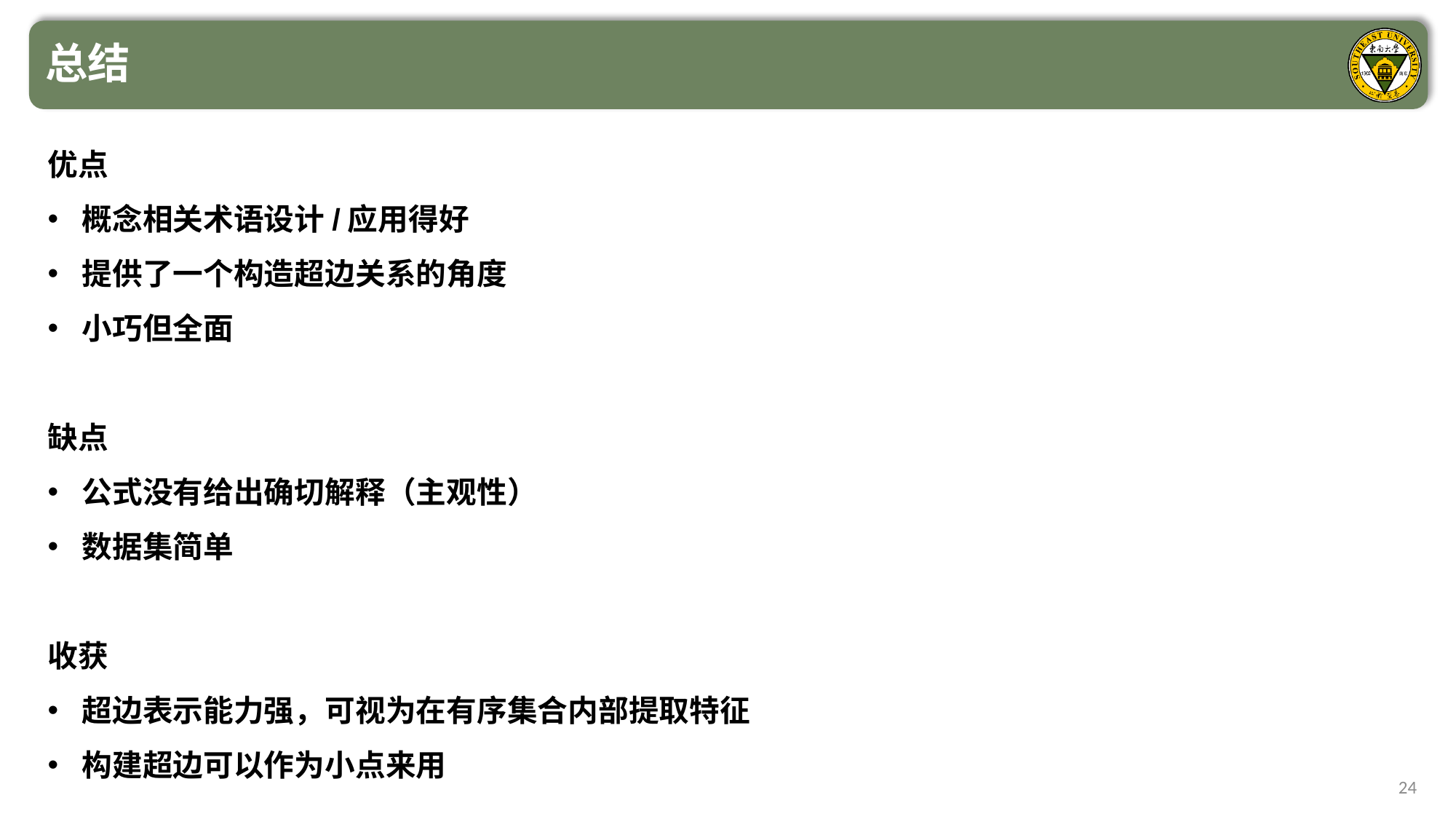

总结
优点
概念相关术语设计/应用得好
提供了一个构造超边关系的角度
小巧但全面

缺点
公式没有给出确切解释（主观性）
数据集简单

收获
超边表示能力强，可视为在有序集合内部提取特征
构建超边可以作为小点来用
24